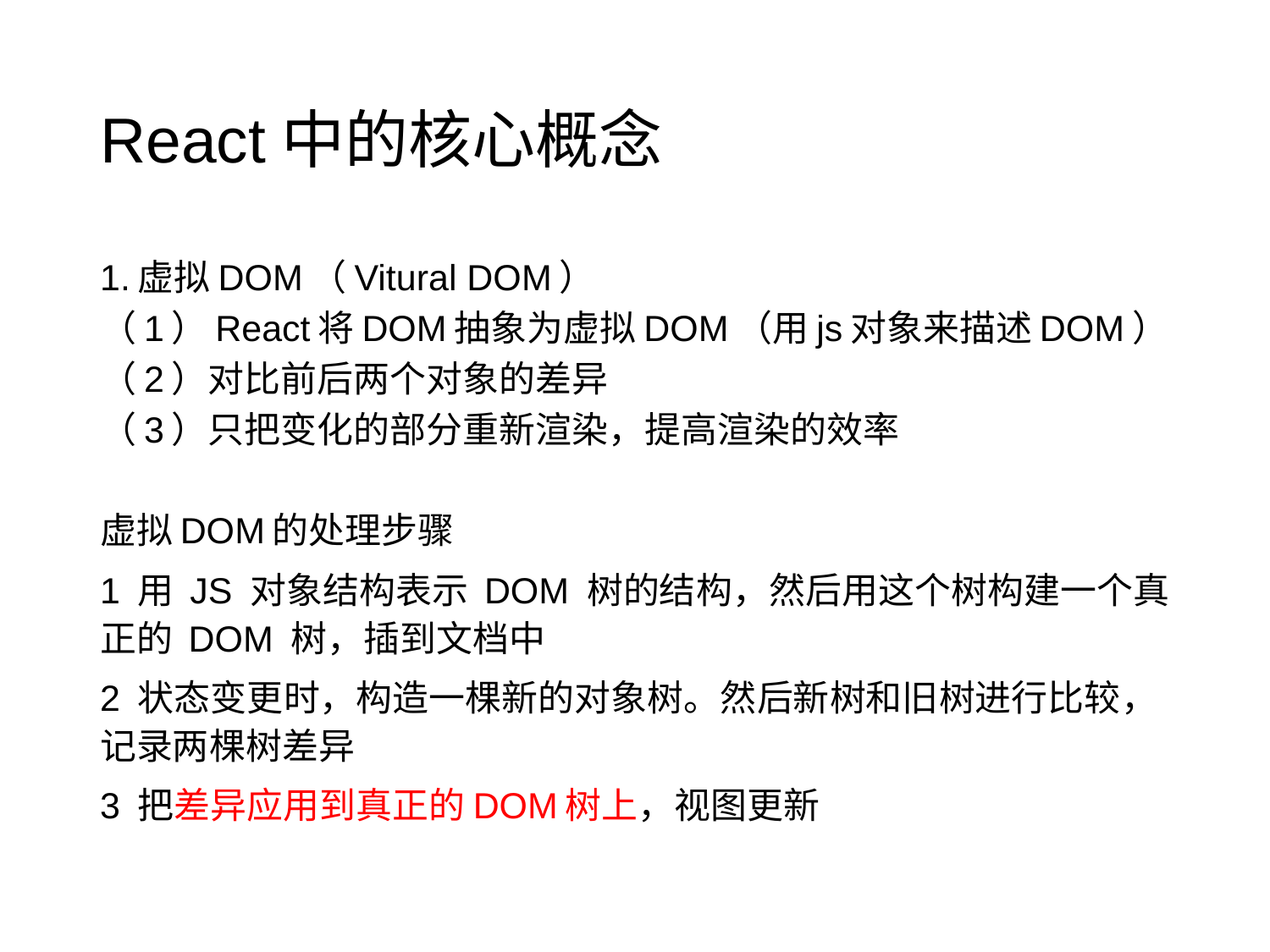

# React中的核心概念
1.虚拟DOM（Vitural DOM）
（1）React将DOM抽象为虚拟DOM（用js对象来描述DOM）
（2）对比前后两个对象的差异
（3）只把变化的部分重新渲染，提高渲染的效率

虚拟DOM的处理步骤
1 用 JS 对象结构表示 DOM 树的结构，然后用这个树构建一个真正的 DOM 树，插到文档中
2 状态变更时，构造一棵新的对象树。然后新树和旧树进行比较，记录两棵树差异
3 把差异应用到真正的DOM树上，视图更新